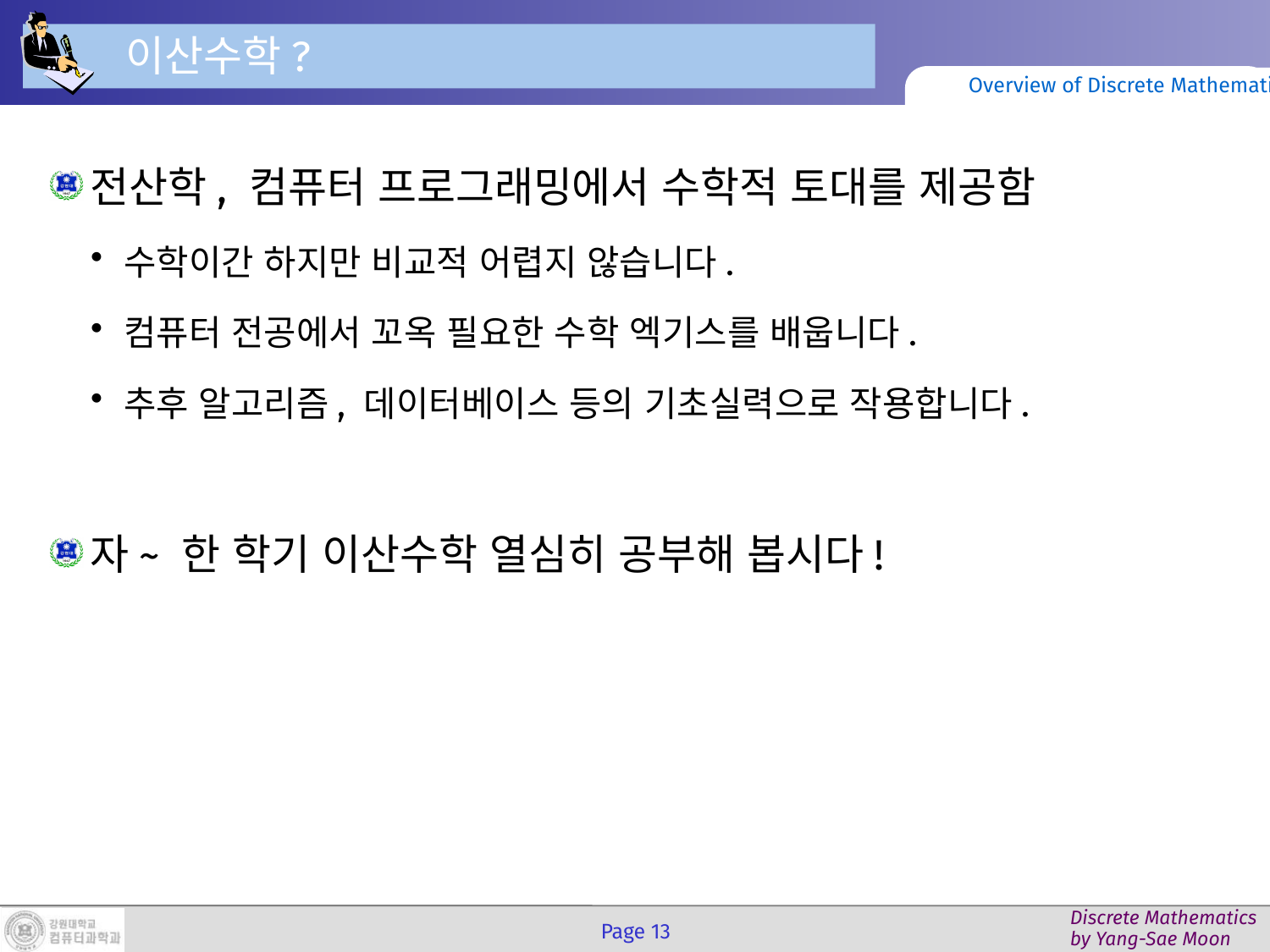

이산수학?
Overview of Discrete Mathematics
전산학, 컴퓨터 프로그래밍에서 수학적 토대를 제공함
수학이간 하지만 비교적 어렵지 않습니다.
컴퓨터 전공에서 꼬옥 필요한 수학 엑기스를 배웁니다.
추후 알고리즘, 데이터베이스 등의 기초실력으로 작용합니다.

자~ 한 학기 이산수학 열심히 공부해 봅시다!
Page 13